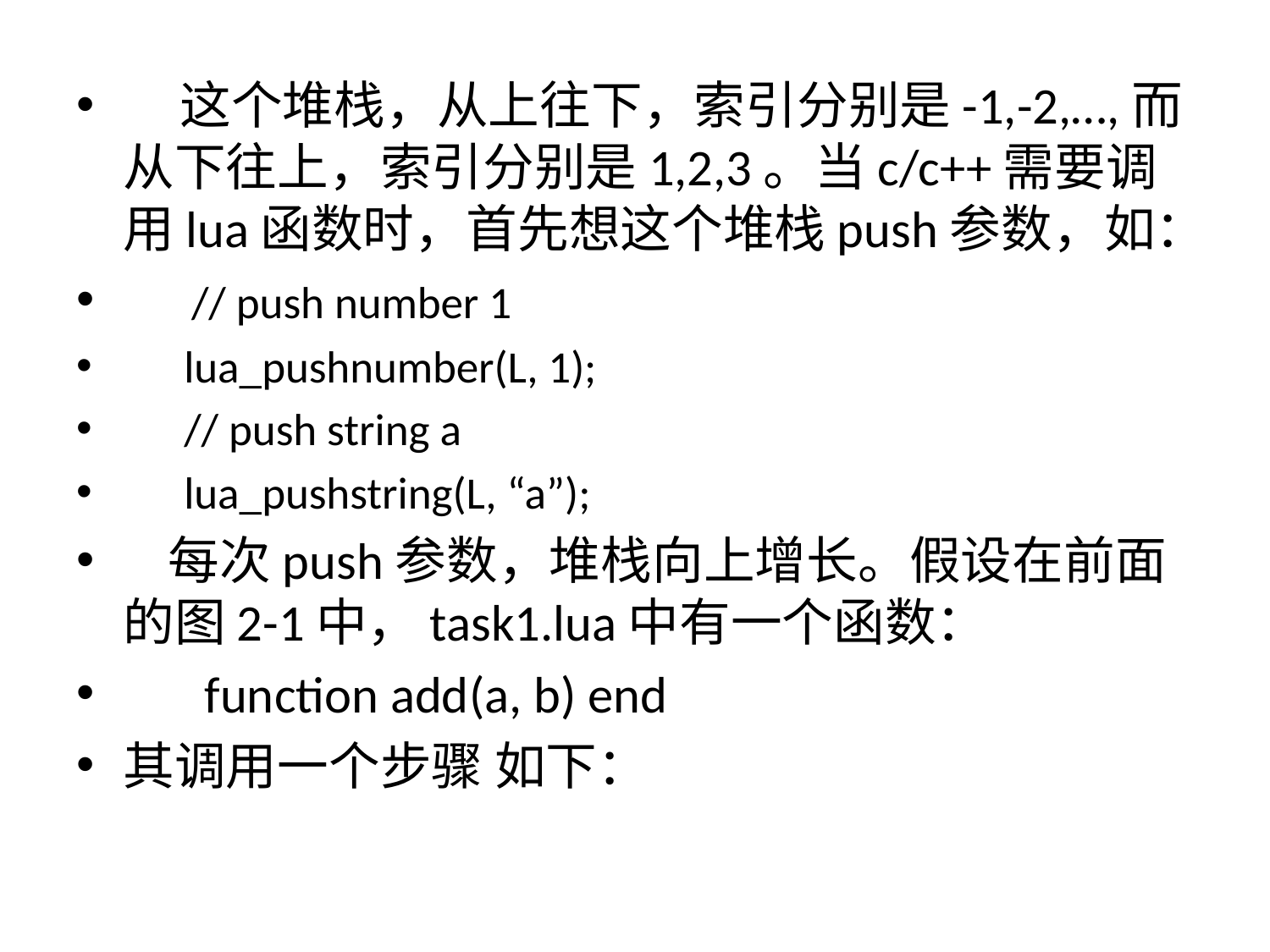

这个堆栈，从上往下，索引分别是-1,-2,…,而从下往上，索引分别是1,2,3。当c/c++需要调用lua函数时，首先想这个堆栈push参数，如：
      // push number 1
      lua_pushnumber(L, 1);
      // push string a
      lua_pushstring(L, “a”);
   每次push参数，堆栈向上增长。假设在前面的图2-1中，task1.lua中有一个函数：
       function add(a, b) end
其调用一个步骤 如下：